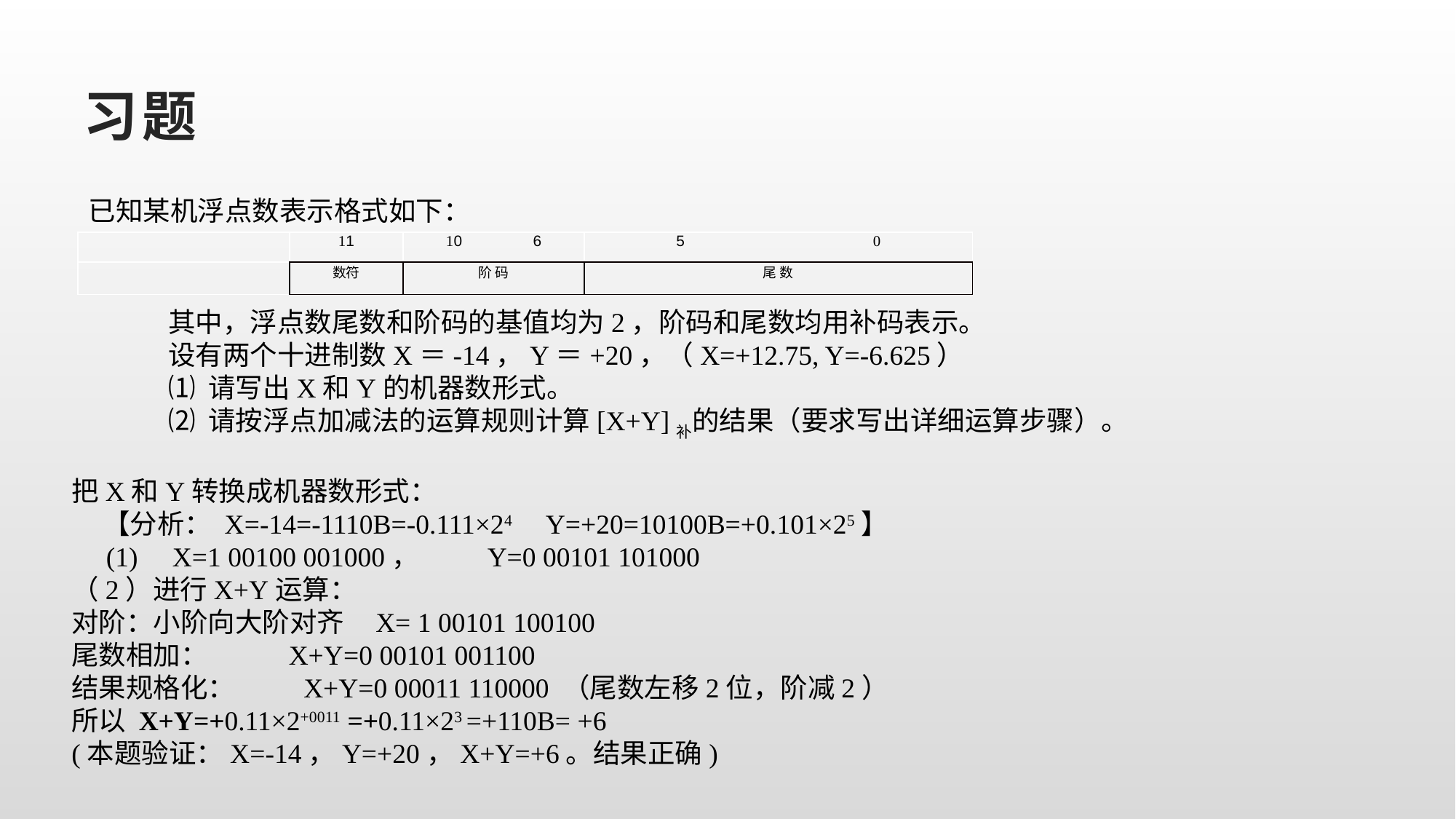

# 习题
已知某机浮点数表示格式如下：
|  | 11 | 10 6 | 5 0 |
| --- | --- | --- | --- |
|  | 数符 | 阶 码 | 尾 数 |

其中，浮点数尾数和阶码的基值均为2，阶码和尾数均用补码表示。
设有两个十进制数X＝-14，Y＝+20，（X=+12.75, Y=-6.625）
⑴ 请写出X和Y的机器数形式。
⑵ 请按浮点加减法的运算规则计算[X+Y]补的结果（要求写出详细运算步骤）。
把X和Y转换成机器数形式：
    【分析： X=-14=-1110B=-0.111×24     Y=+20=10100B=+0.101×25】
     (1)     X=1 00100 001000，          Y=0 00101 101000
（2）进行X+Y运算：
对阶：小阶向大阶对齐    X= 1 00101 100100
尾数相加：            X+Y=0 00101 001100
结果规格化：          X+Y=0 00011 110000 （尾数左移2位，阶减2）
所以 X+Y=+0.11×2+0011 =+0.11×23 =+110B= +6
(本题验证：X=-14，Y=+20，X+Y=+6。结果正确)